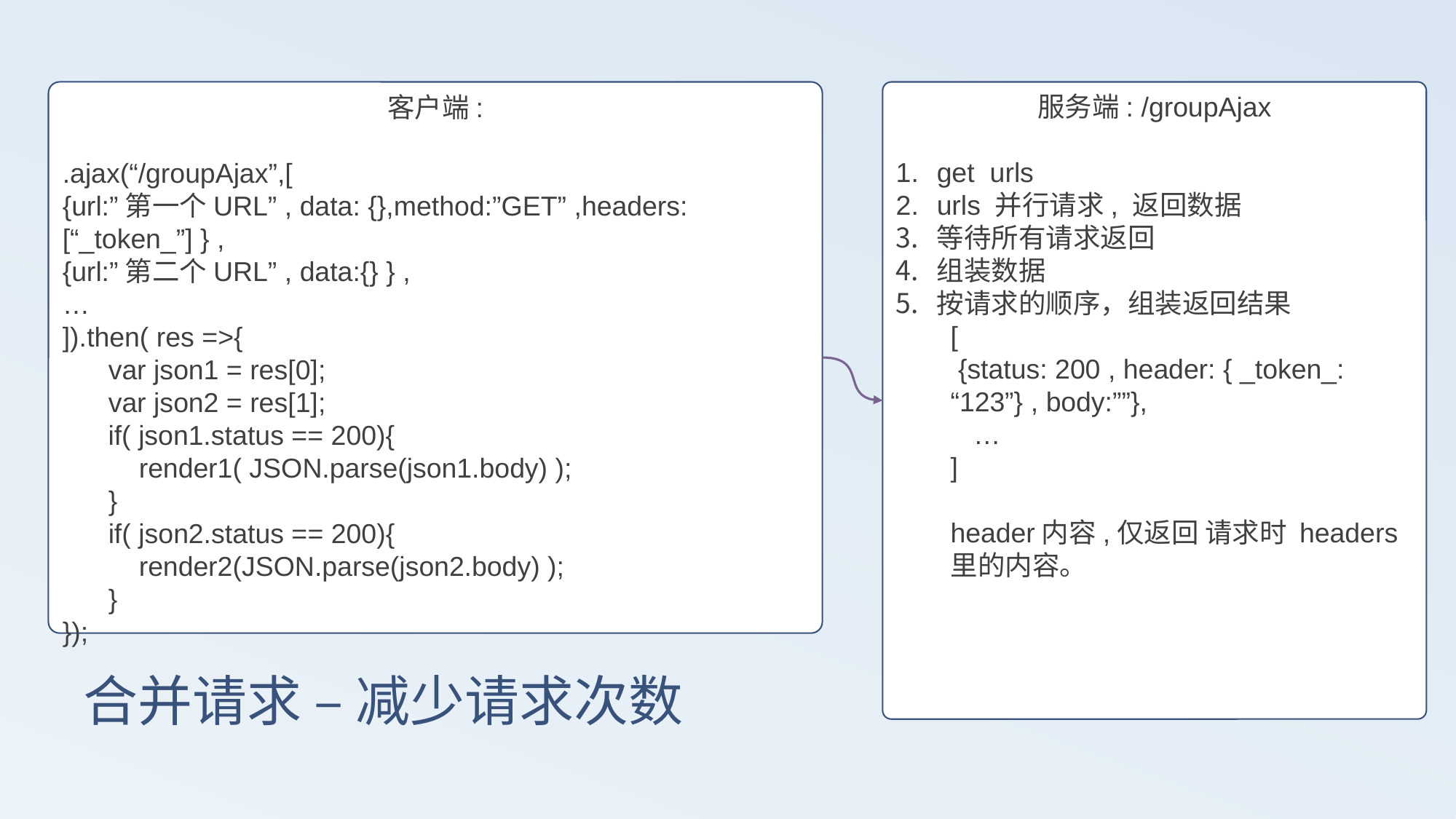

客户端:

.ajax(“/groupAjax”,[
{url:”第一个URL” , data: {},method:”GET” ,headers:[“_token_”] } ,
{url:”第二个URL” , data:{} } ,
…
]).then( res =>{
      var json1 = res[0];
      var json2 = res[1];
      if( json1.status == 200){
          render1( JSON.parse(json1.body) );
      }
      if( json2.status == 200){
          render2(JSON.parse(json2.body) );
      }
});
服务端: /groupAjax

get  urls
urls 并行请求, 返回数据
等待所有请求返回
组装数据
按请求的顺序，组装返回结果
[
 {status: 200 , header: { _token_: “123”} , body:””},
   …
]

header内容,仅返回 请求时 headers 里的内容。
# 合并请求 – 减少请求次数